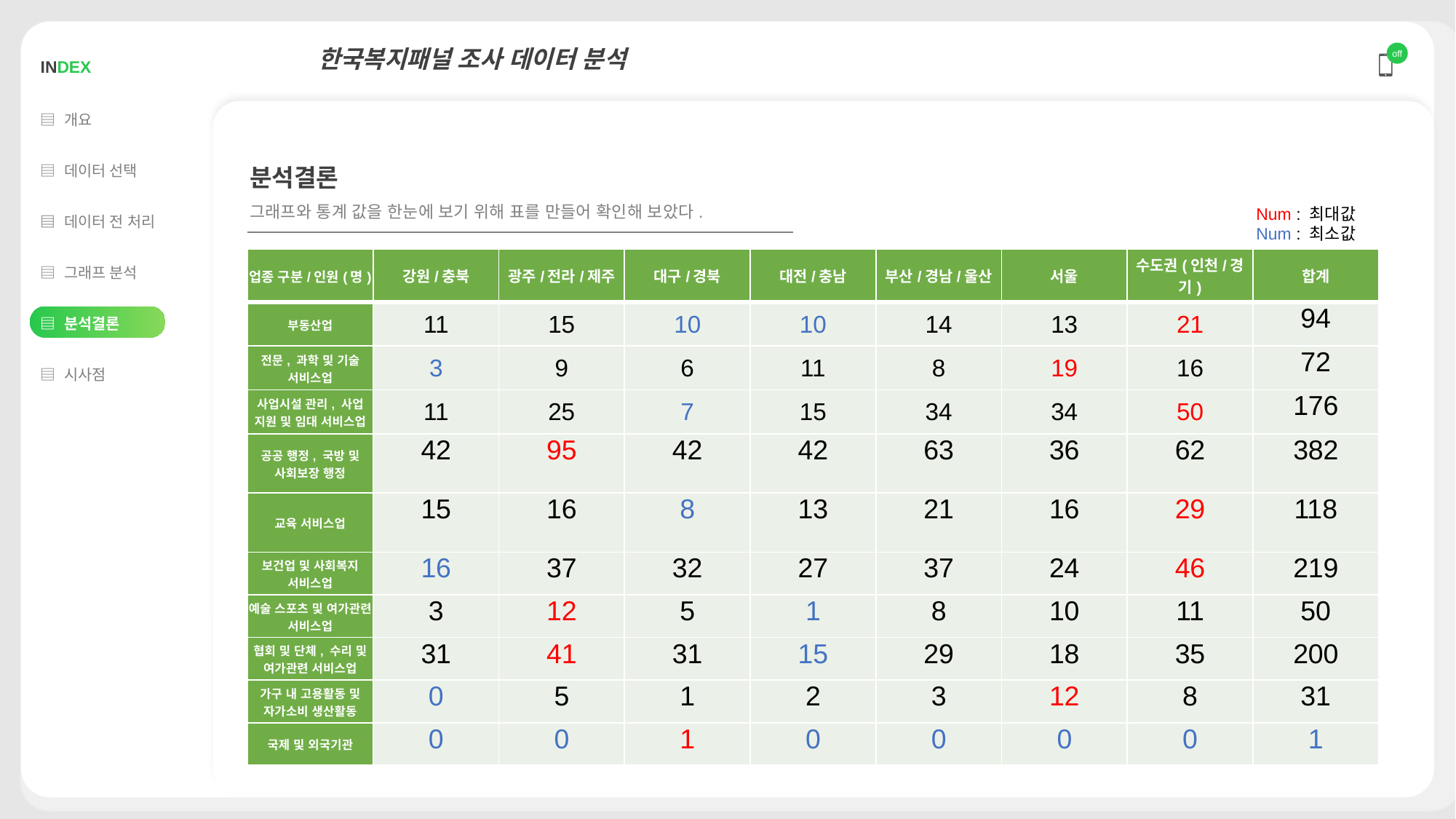

| INDEX |
| --- |
| ▤ 개요 |
| ▤ 데이터 선택 |
| ▤ 데이터 전 처리 |
| ▤ 그래프 분석 |
| ▤ 분석결론 |
| ▤ 시사점 |
|  |
|  |
한국복지패널 조사 데이터 분석
off

분석결론
그래프와 통계 값을 한눈에 보기 위해 표를 만들어 확인해 보았다.
Num : 최대값
Num : 최소값
| 업종 구분/인원(명) | 강원/충북 | 광주/전라/제주 | 대구/경북 | 대전/충남 | 부산/경남/울산 | 서울 | 수도권(인천/경기) | 합계 |
| --- | --- | --- | --- | --- | --- | --- | --- | --- |
| 부동산업 | 11 | 15 | 10 | 10 | 14 | 13 | 21 | 94 |
| 전문, 과학 및 기술 서비스업 | 3 | 9 | 6 | 11 | 8 | 19 | 16 | 72 |
| 사업시설 관리, 사업 지원 및 임대 서비스업 | 11 | 25 | 7 | 15 | 34 | 34 | 50 | 176 |
| 공공 행정, 국방 및 사회보장 행정 | 42 | 95 | 42 | 42 | 63 | 36 | 62 | 382 |
| 교육 서비스업 | 15 | 16 | 8 | 13 | 21 | 16 | 29 | 118 |
| 보건업 및 사회복지 서비스업 | 16 | 37 | 32 | 27 | 37 | 24 | 46 | 219 |
| 예술 스포츠 및 여가관련 서비스업 | 3 | 12 | 5 | 1 | 8 | 10 | 11 | 50 |
| 협회 및 단체, 수리 및 여가관련 서비스업 | 31 | 41 | 31 | 15 | 29 | 18 | 35 | 200 |
| 가구 내 고용활동 및 자가소비 생산활동 | 0 | 5 | 1 | 2 | 3 | 12 | 8 | 31 |
| 국제 및 외국기관 | 0 | 0 | 1 | 0 | 0 | 0 | 0 | 1 |